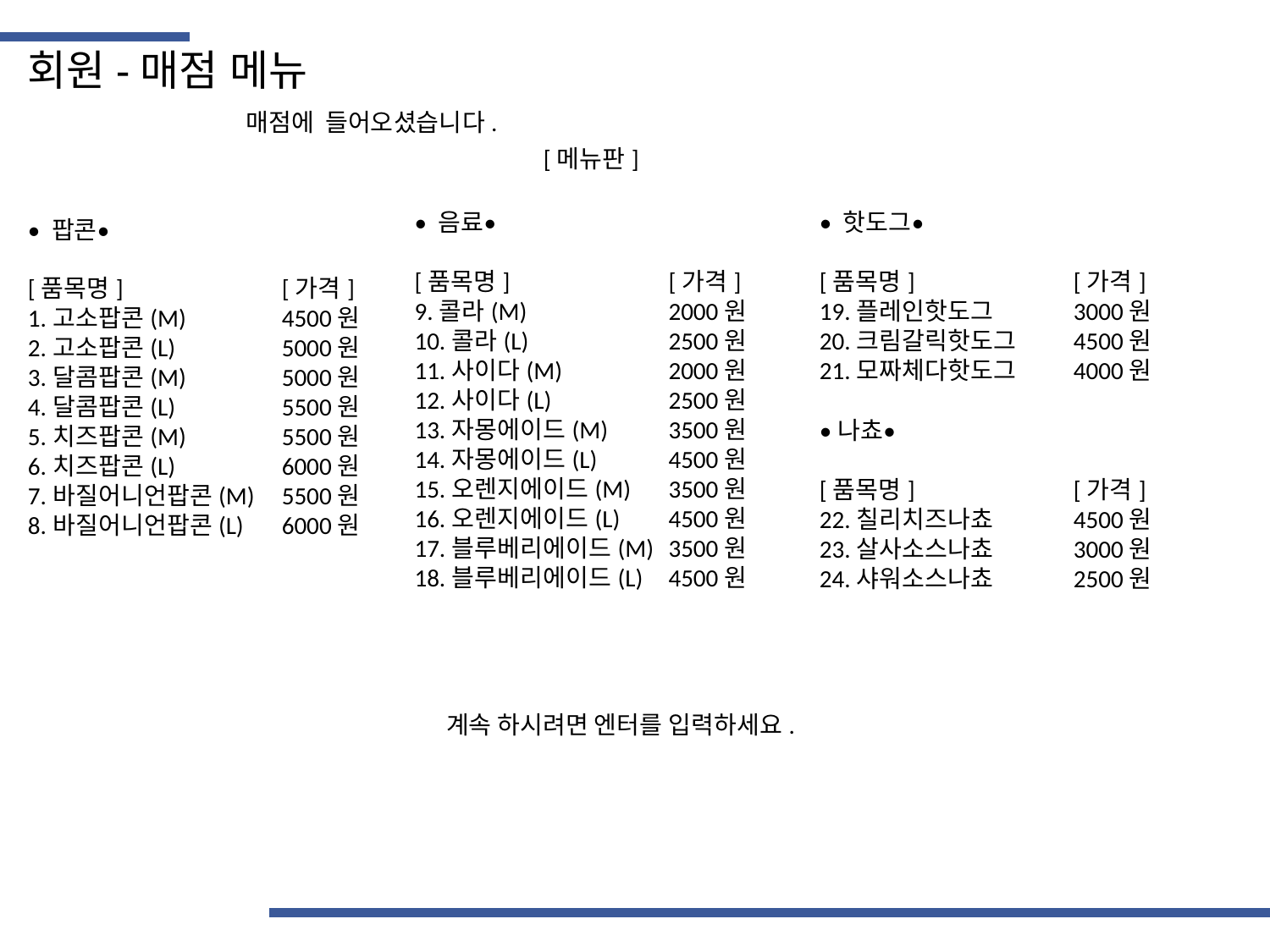

회원-매점 메뉴
매점에  들어오셨습니다.
[메뉴판]
• 음료•

[품목명]		[가격]
9.콜라(M)		2000원
10.콜라(L)		2500원
11.사이다(M)	2000원
12.사이다(L)	2500원
13.자몽에이드(M)	3500원
14.자몽에이드(L)	4500원
15.오렌지에이드(M)	3500원
16.오렌지에이드(L)	4500원
17.블루베리에이드(M)	3500원
18.블루베리에이드(L)	4500원

• 핫도그•

[품목명]		[가격]
19.플레인핫도그	3000원
20.크림갈릭핫도그	4500원
21.모짜체다핫도그	4000원

• 팝콘•

[품목명]		[가격]
1.고소팝콘(M)	4500원
2.고소팝콘(L)	5000원
3.달콤팝콘(M)	5000원
4.달콤팝콘(L)	5500원
5.치즈팝콘(M)	5500원
6.치즈팝콘(L)	6000원
7.바질어니언팝콘(M)	5500원
8.바질어니언팝콘(L)	6000원

•나쵸•

[품목명]		[가격]
22.칠리치즈나쵸	4500원
23.살사소스나쵸	3000원
24.샤워소스나쵸	2500원

계속 하시려면 엔터를 입력하세요.